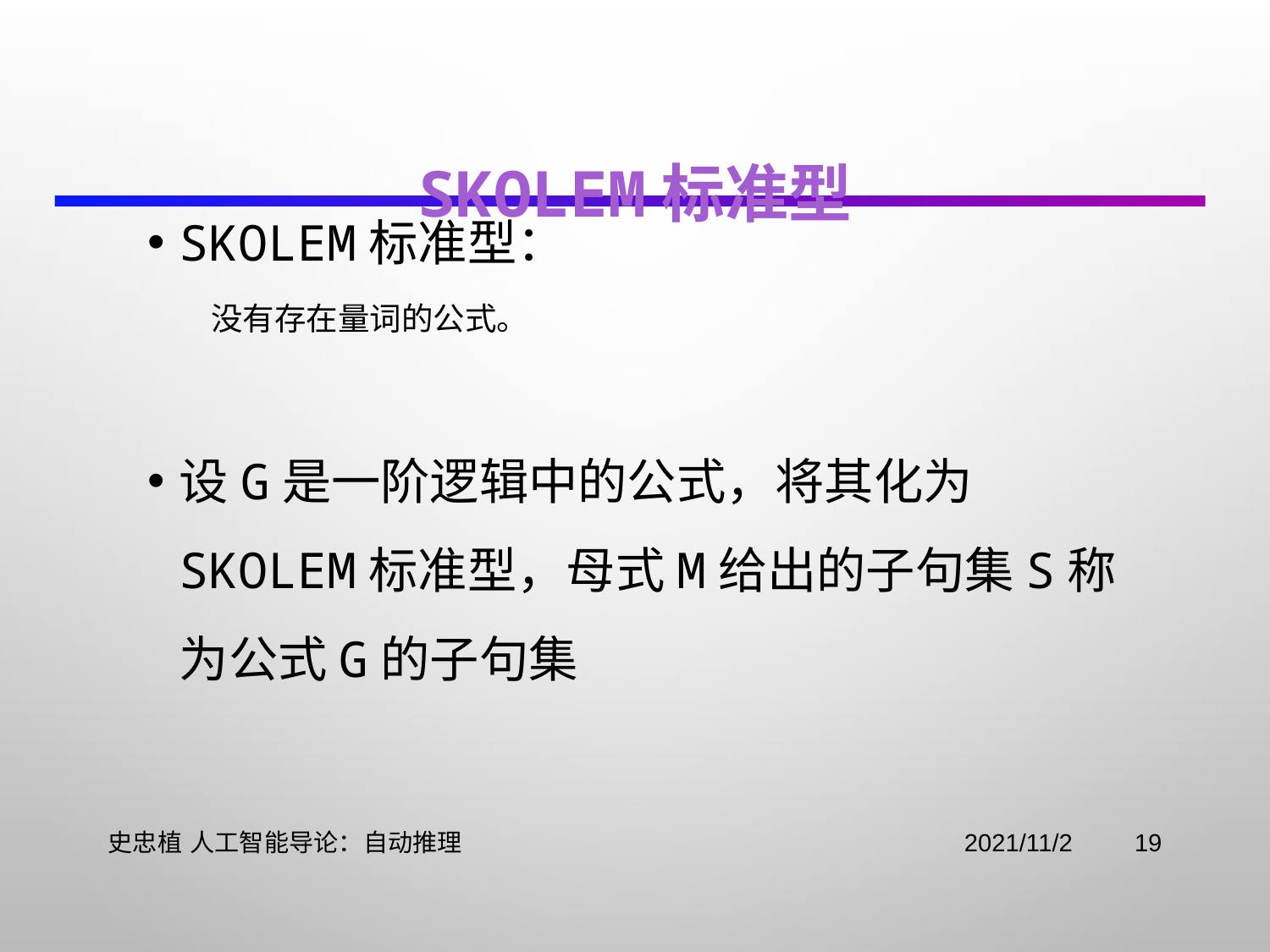

# SKOLEM标准型
Skolem标准型：
没有存在量词的公式。

设G是一阶逻辑中的公式，将其化为Skolem标准型，母式M给出的子句集S称为公式G的子句集
史忠植 人工智能导论：自动推理
2021/11/2
19